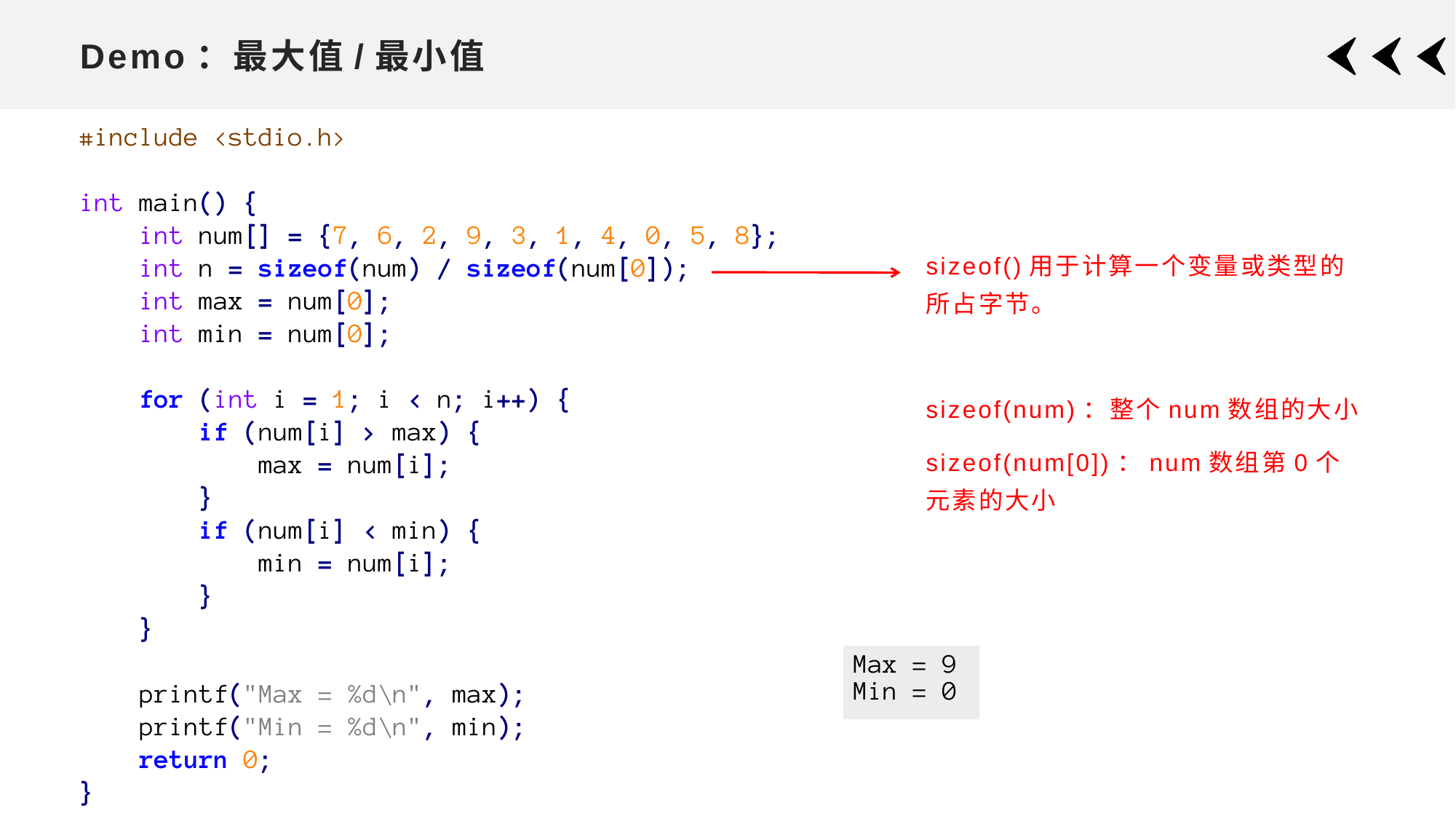

# Demo：最大值/最小值
#include <stdio.h>

int main() {
    int num[] = {7, 6, 2, 9, 3, 1, 4, 0, 5, 8};
    int n = sizeof(num) / sizeof(num[0]);
    int max = num[0];
    int min = num[0];

    for (int i = 1; i < n; i++) {
        if (num[i] > max) {
            max = num[i];
        }
        if (num[i] < min) {
            min = num[i];
        }
    }

    printf("Max = %d\n", max);
    printf("Min = %d\n", min);
    return 0;
}
sizeof()用于计算一个变量或类型的所占字节。

sizeof(num)：整个num数组的大小
sizeof(num[0])：num数组第0个元素的大小

| Max = 9 Min = 0 |
| --- |